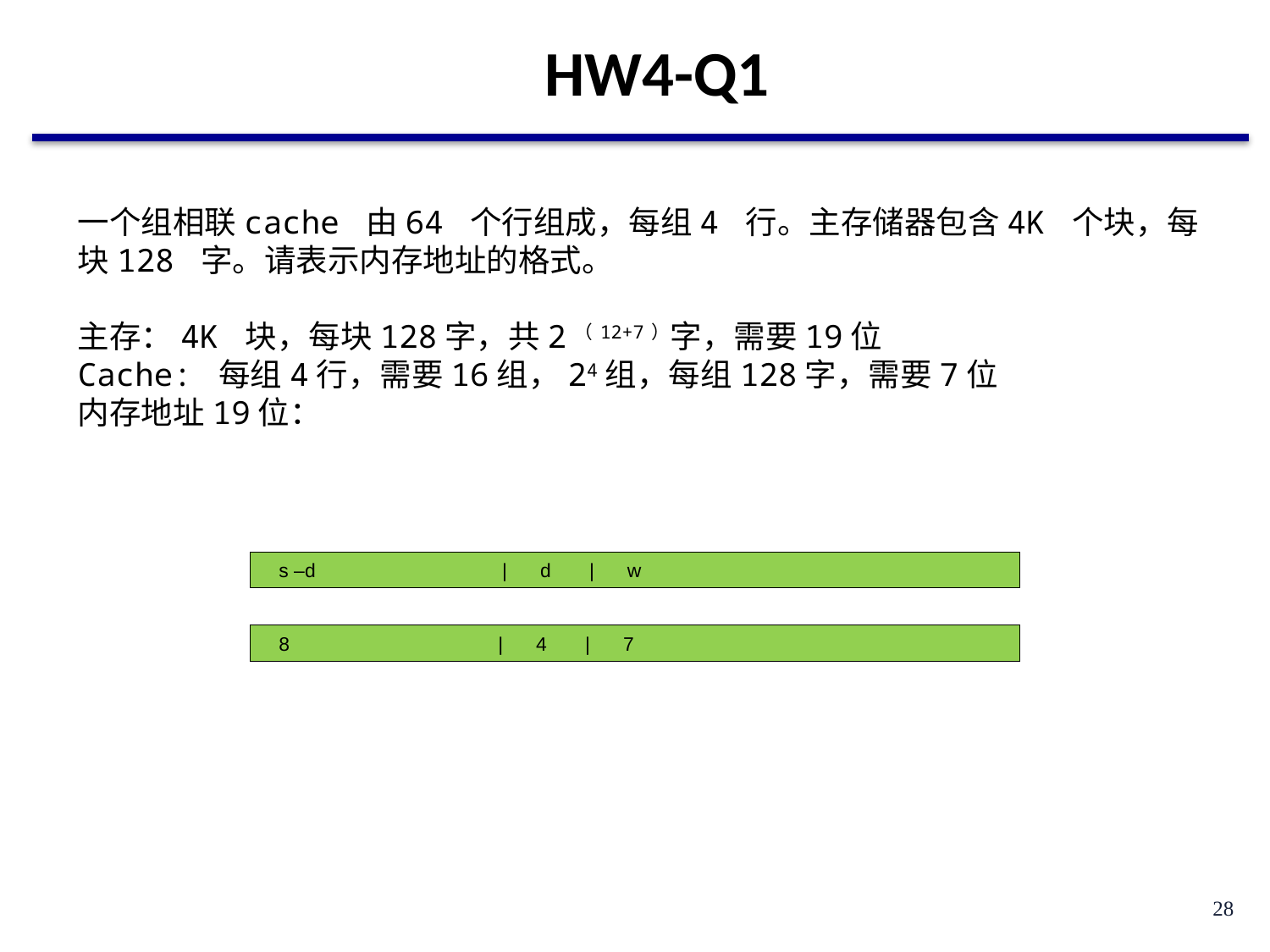

# HW4-Q1
一个组相联cache 由64 个行组成，每组4 行。主存储器包含4K 个块，每块128 字。请表示内存地址的格式。

主存：4K 块，每块128字，共2（12+7）字，需要19位
Cache: 每组4行，需要16组，24组，每组128字，需要7位
内存地址19位：

   s –d                                  |      d       |      w
   8                                      |      4       |      7
28